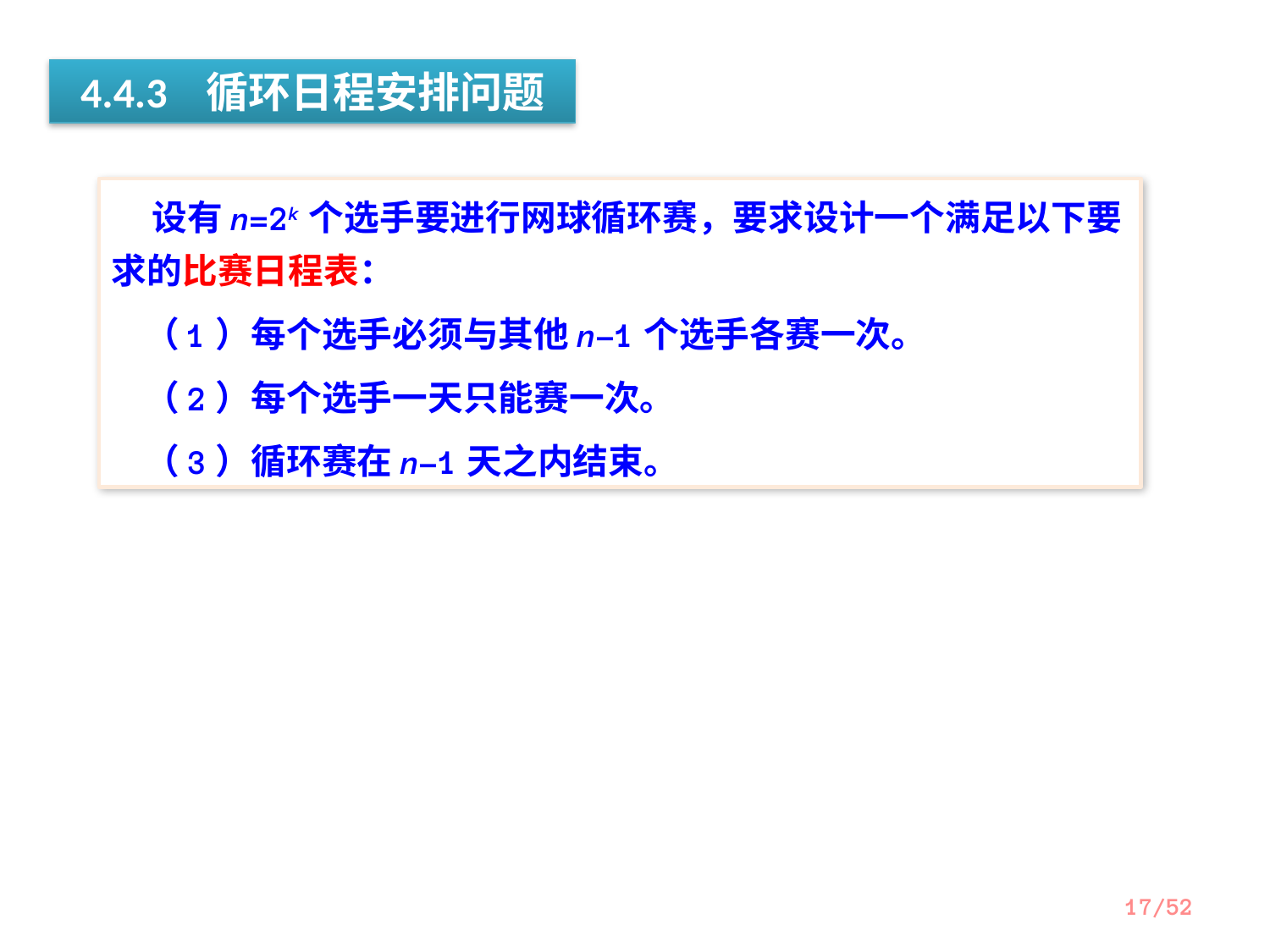

4.4.3   循环日程安排问题
    设有n=2k个选手要进行网球循环赛，要求设计一个满足以下要求的比赛日程表：
   （1）每个选手必须与其他n-1个选手各赛一次。
   （2）每个选手一天只能赛一次。
   （3）循环赛在n-1天之内结束。
17/52